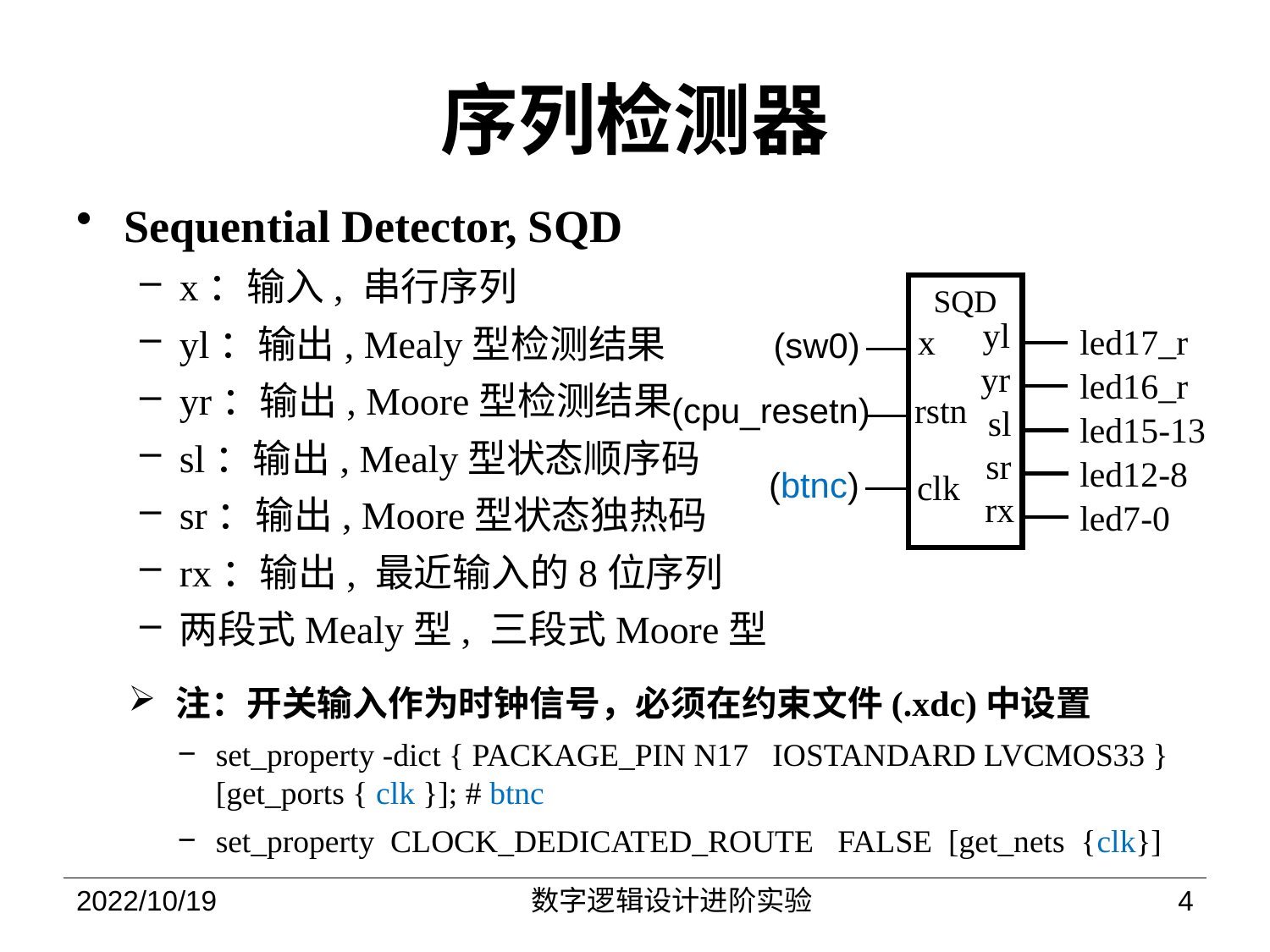

# 序列检测器
Sequential Detector, SQD
x：输入, 串行序列
yl：输出, Mealy型检测结果
yr：输出, Moore型检测结果
sl：输出, Mealy型状态顺序码
sr：输出, Moore型状态独热码
rx：输出, 最近输入的8位序列
两段式Mealy型, 三段式Moore型
SQD
x
yl
yr
rstn
sl
sr
clk
rx
(sw0)
led17_r
led16_r
led15-13
led12-8
led7-0
(cpu_resetn)
(btnc)
注：开关输入作为时钟信号，必须在约束文件(.xdc)中设置
set_property -dict { PACKAGE_PIN N17   IOSTANDARD LVCMOS33 } [get_ports { clk }]; # btnc
set_property  CLOCK_DEDICATED_ROUTE   FALSE  [get_nets  {clk}]
2022/10/19
数字逻辑设计进阶实验
4